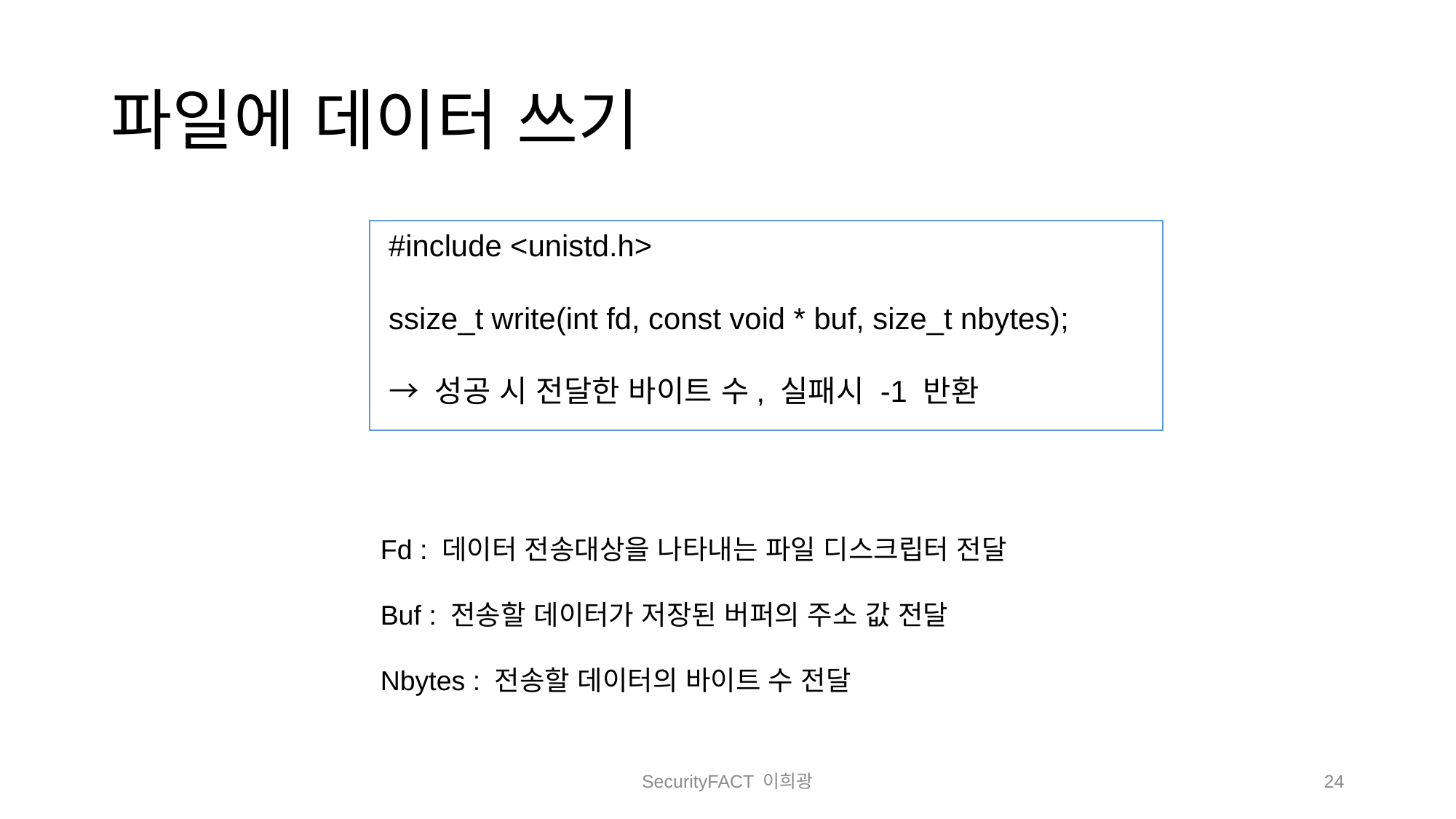

# 파일에 데이터 쓰기

#include <unistd.h>

ssize_t write(int fd, const void * buf, size_t nbytes);

→ 성공 시 전달한 바이트 수, 실패시 -1 반환

Fd : 데이터 전송대상을 나타내는 파일 디스크립터 전달

Buf : 전송할 데이터가 저장된 버퍼의 주소 값 전달

Nbytes : 전송할 데이터의 바이트 수 전달
SecurityFACT 이희광
24